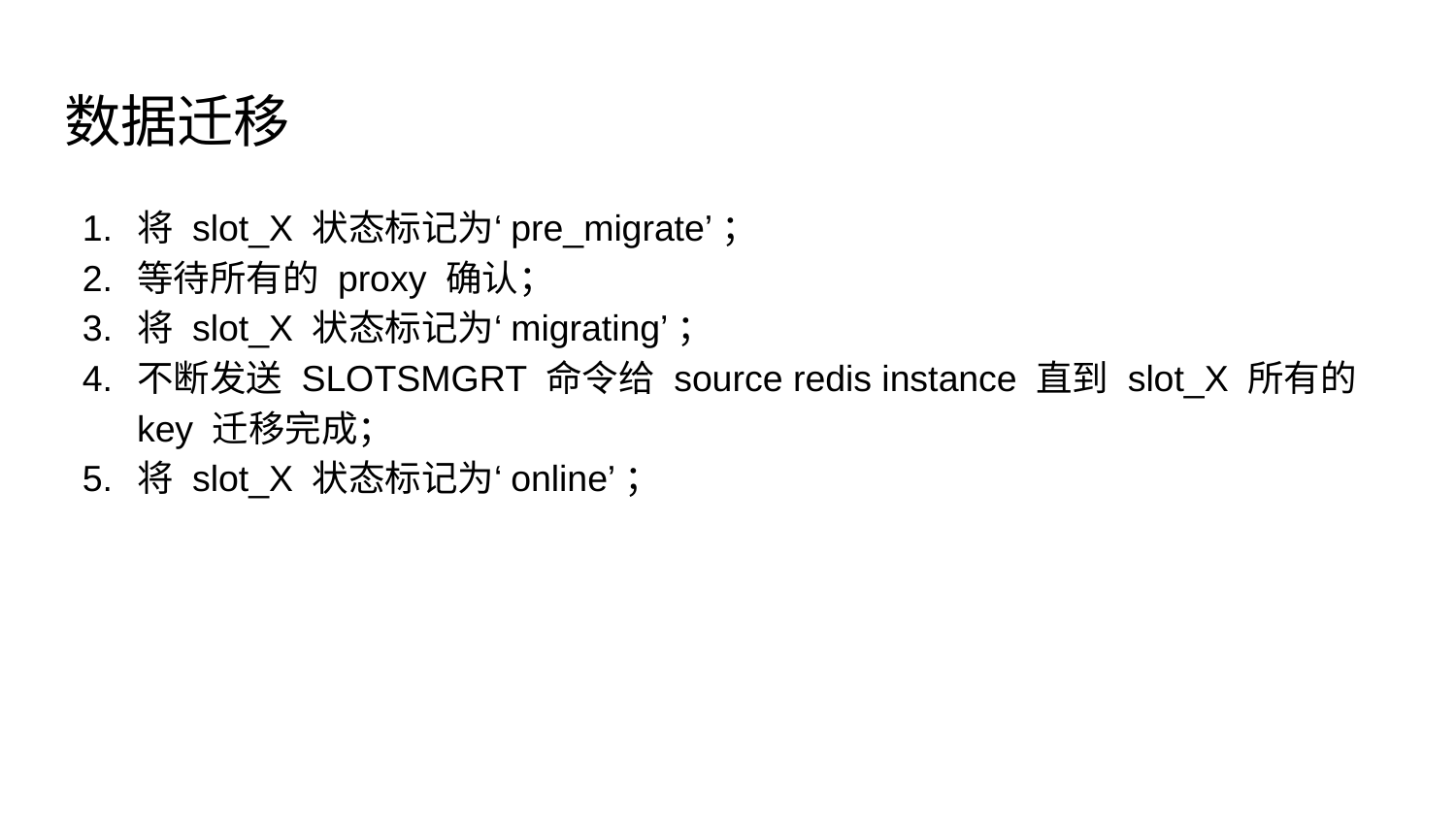

# 数据迁移
将 slot_X 状态标记为‘pre_migrate’；
等待所有的 proxy 确认；
将 slot_X 状态标记为‘migrating’；
不断发送 SLOTSMGRT 命令给 source redis instance 直到 slot_X 所有的 key 迁移完成；
将 slot_X 状态标记为‘online’；